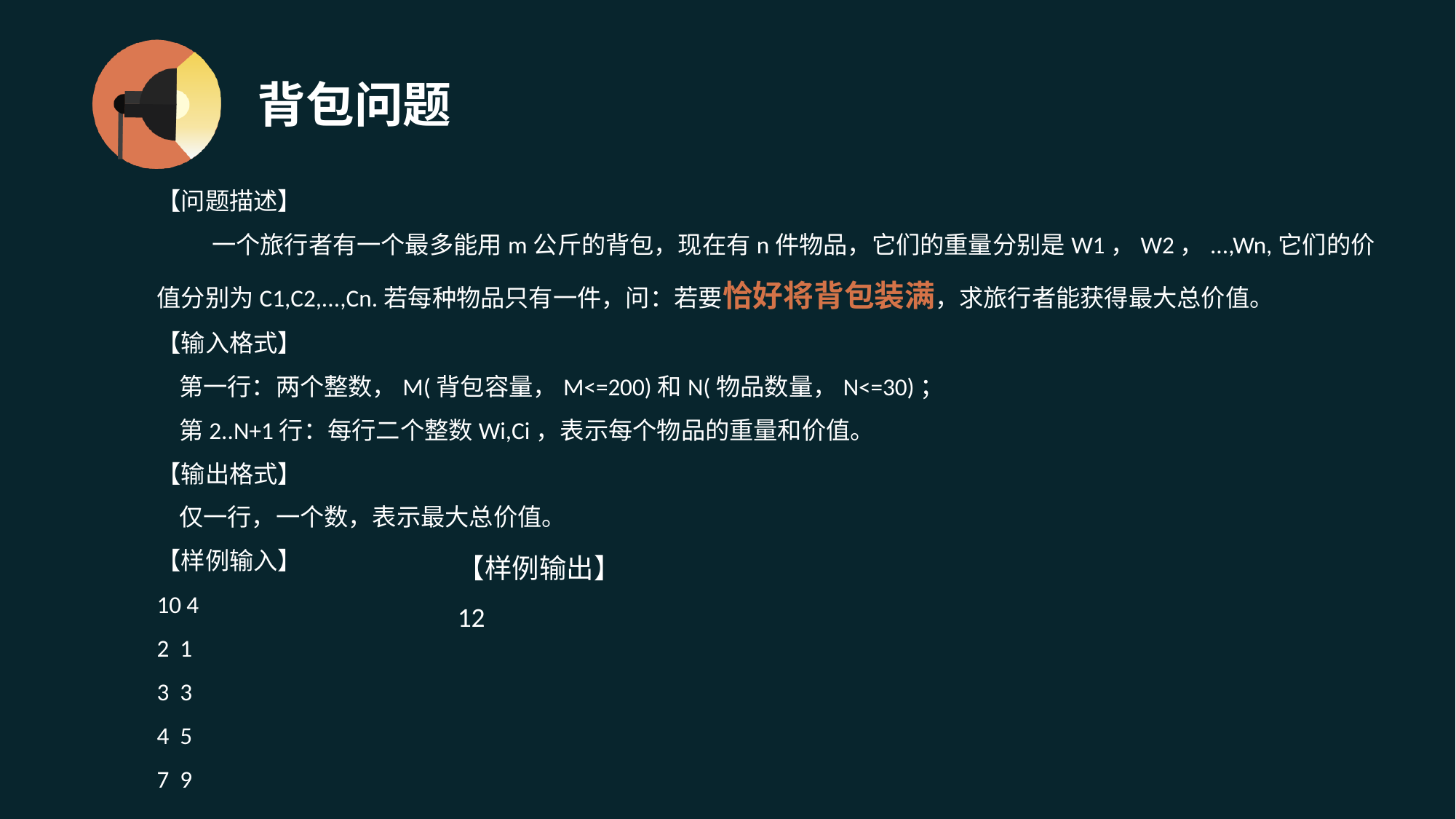

# 背包问题
【问题描述】
         一个旅行者有一个最多能用m公斤的背包，现在有n件物品，它们的重量分别是W1，W2，...,Wn,它们的价值分别为C1,C2,...,Cn.若每种物品只有一件，问：若要恰好将背包装满，求旅行者能获得最大总价值。
【输入格式】
   第一行：两个整数，M(背包容量，M<=200)和N(物品数量，N<=30)；
   第2..N+1行：每行二个整数Wi,Ci，表示每个物品的重量和价值。
【输出格式】
   仅一行，一个数，表示最大总价值。
【样例输入】
10 4
2  1
3  3
4  5
7  9
【样例输出】
12